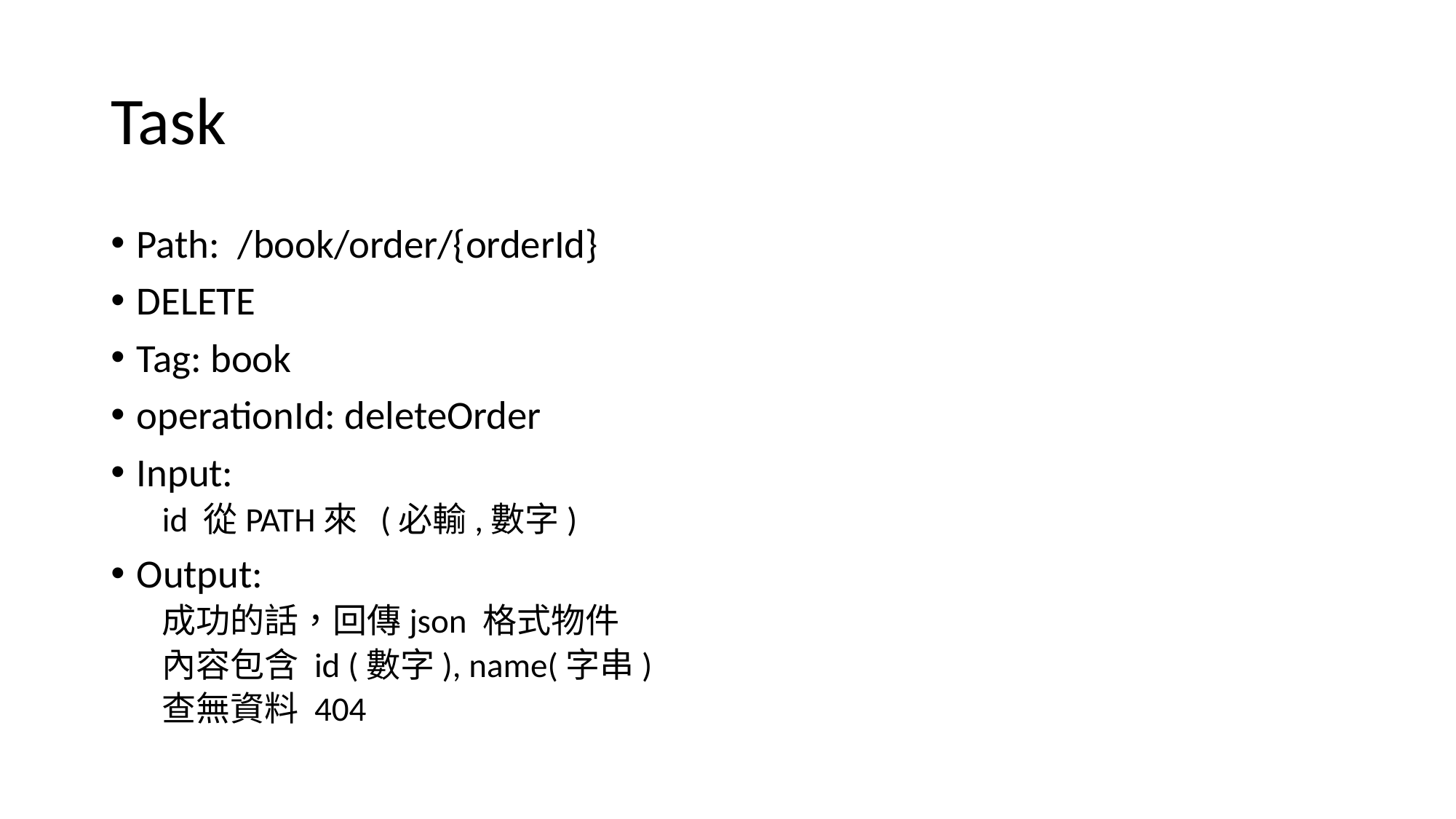

# Task
Path:  /book/order/{orderId}
DELETE
Tag: book
operationId: deleteOrder
Input:
id 從PATH來  (必輸,數字)
Output:
成功的話，回傳json 格式物件
內容包含 id (數字), name(字串)
查無資料 404